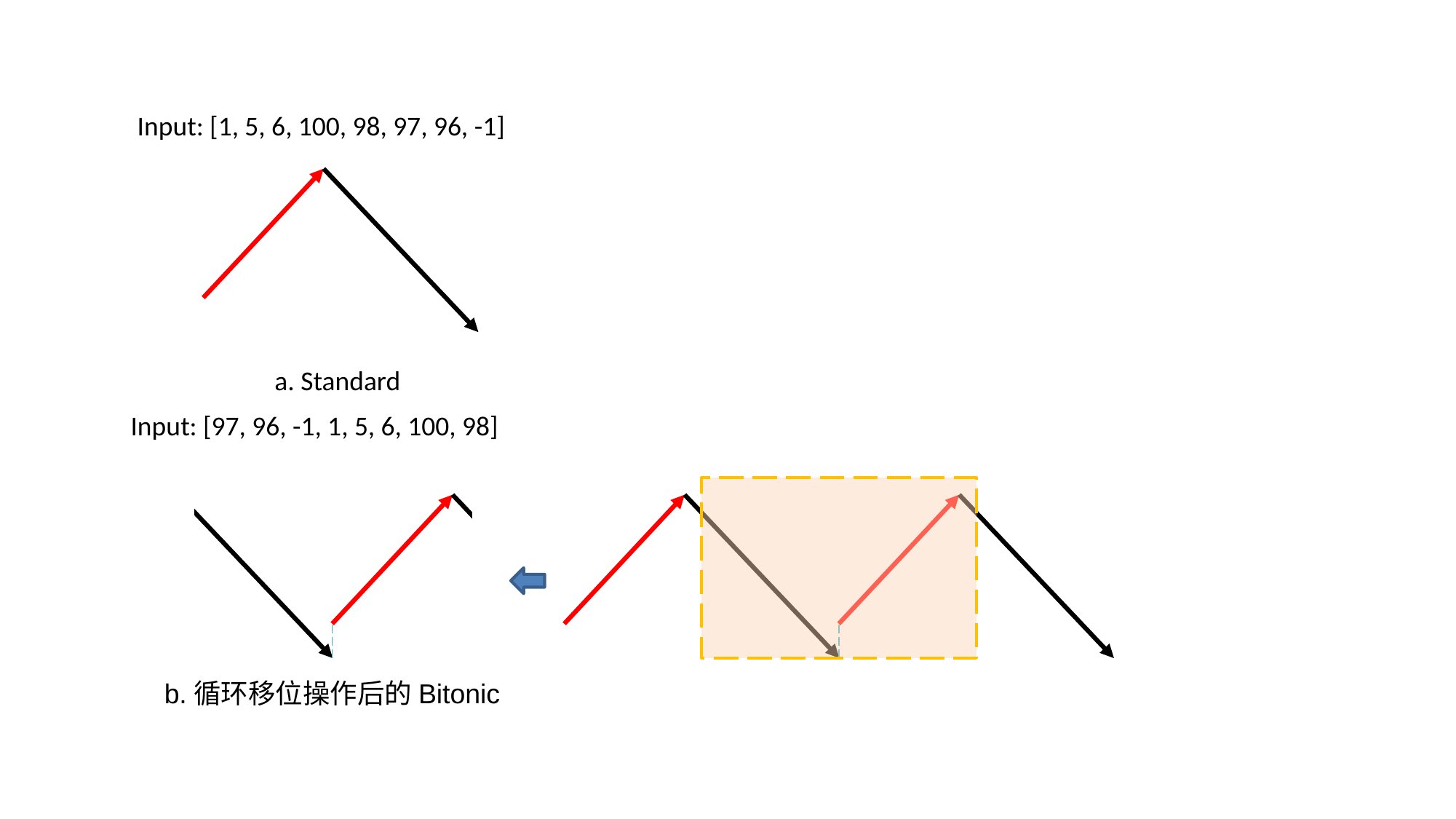

Input: [1, 5, 6, 100, 98, 97, 96, -1]
a. Standard
Input: [97, 96, -1, 1, 5, 6, 100, 98]

b.循环移位操作后的Bitonic